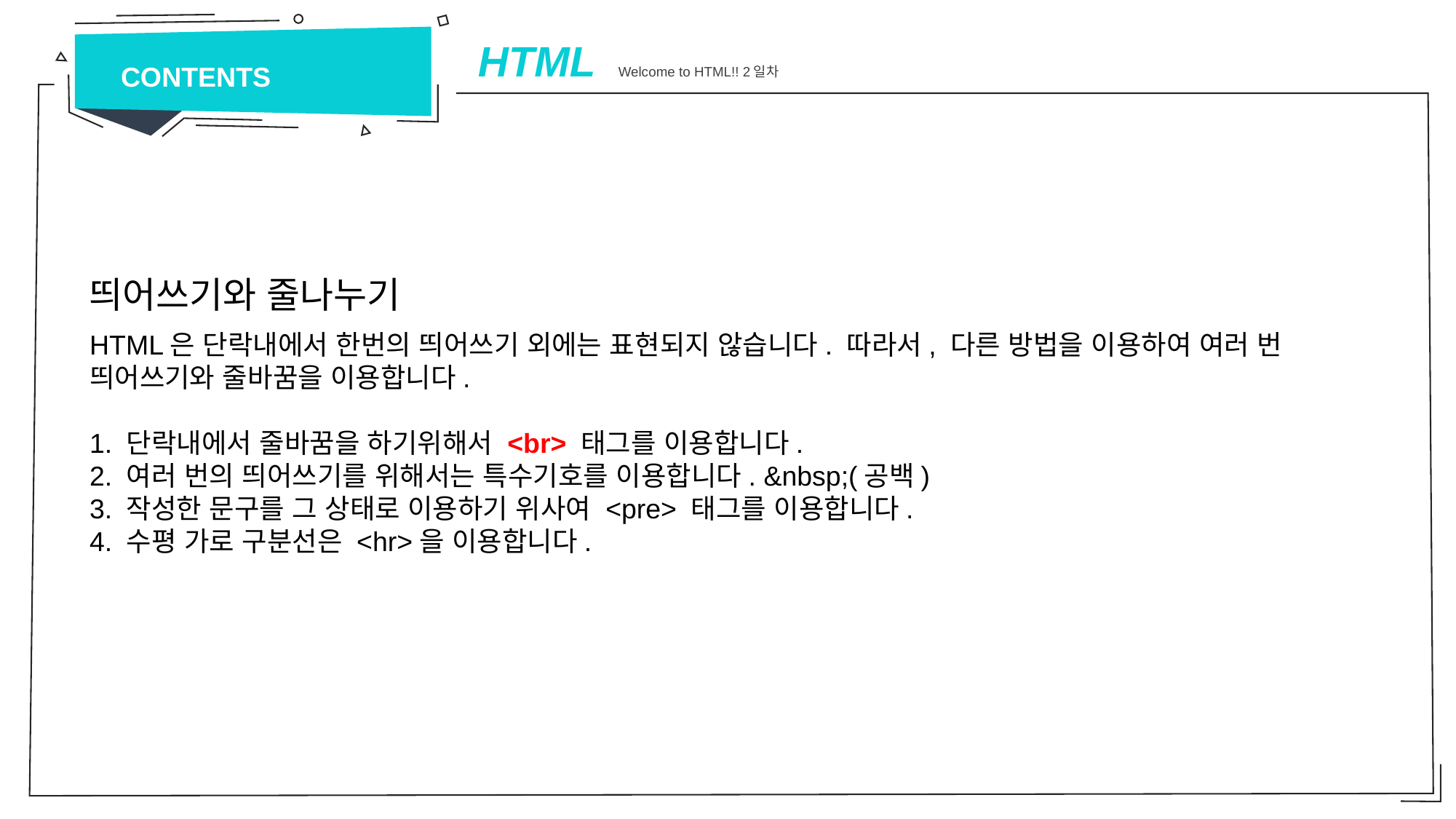

HTML  Welcome to HTML!! 2일차

CONTENTS

띄어쓰기와 줄나누기
HTML은 단락내에서 한번의 띄어쓰기 외에는 표현되지 않습니다. 따라서, 다른 방법을 이용하여 여러 번 띄어쓰기와 줄바꿈을 이용합니다.

1. 단락내에서 줄바꿈을 하기위해서 <br> 태그를 이용합니다.
2. 여러 번의 띄어쓰기를 위해서는 특수기호를 이용합니다. &nbsp;(공백)
3. 작성한 문구를 그 상태로 이용하기 위사여 <pre> 태그를 이용합니다.
4. 수평 가로 구분선은 <hr>을 이용합니다.